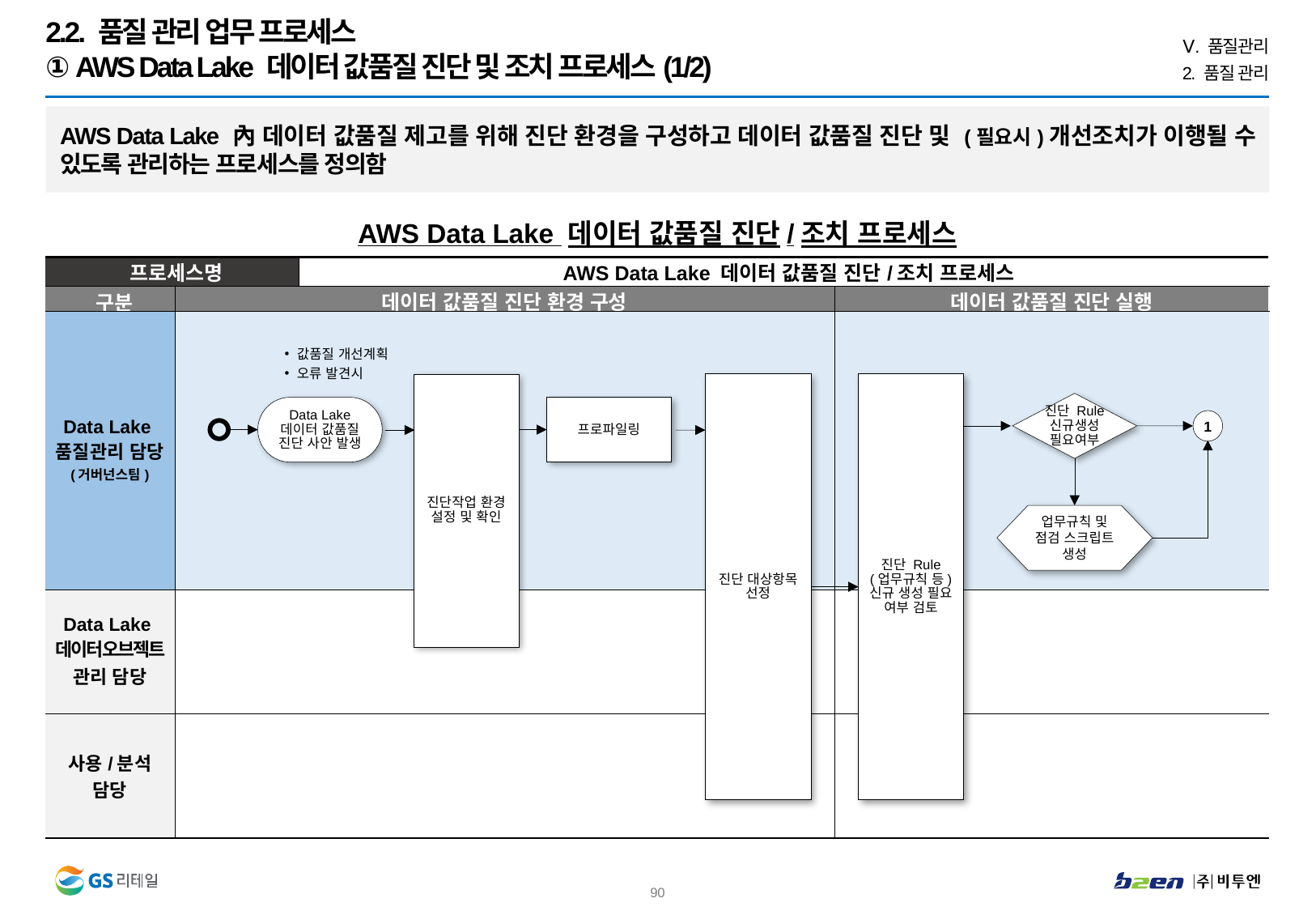

2.2. 품질 관리 업무 프로세스
① AWS Data Lake 데이터 값품질 진단 및 조치 프로세스(1/2)
Ⅴ. 품질관리
2. 품질 관리
AWS Data Lake 內 데이터 값품질 제고를 위해 진단 환경을 구성하고 데이터 값품질 진단 및 (필요시)개선조치가 이행될 수 있도록 관리하는 프로세스를 정의함
AWS Data Lake 데이터 값품질 진단/조치 프로세스
| 프로세스명 |  | AWS Data Lake 데이터 값품질 진단/조치 프로세스 |  |
| --- | --- | --- | --- |
| 구분 | 데이터 값품질 진단 환경 구성 |  | 데이터 값품질 진단 실행 |
| Data Lake 품질관리 담당 (거버넌스팀) |  |  |  |
| Data Lake 데이터오브젝트 관리 담당 |  |  |  |
| 사용/분석 담당 |  |  |  |
값품질 개선계획
오류 발견시
진단 대상항목 선정
진단 Rule
(업무규칙 등) 신규 생성 필요 여부 검토
진단작업 환경 설정 및 확인
진단 Rule 신규생성 필요여부
프로파일링
Data Lake 데이터 값품질 진단 사안 발생
1

업무규칙 및 점검 스크립트 생성
90